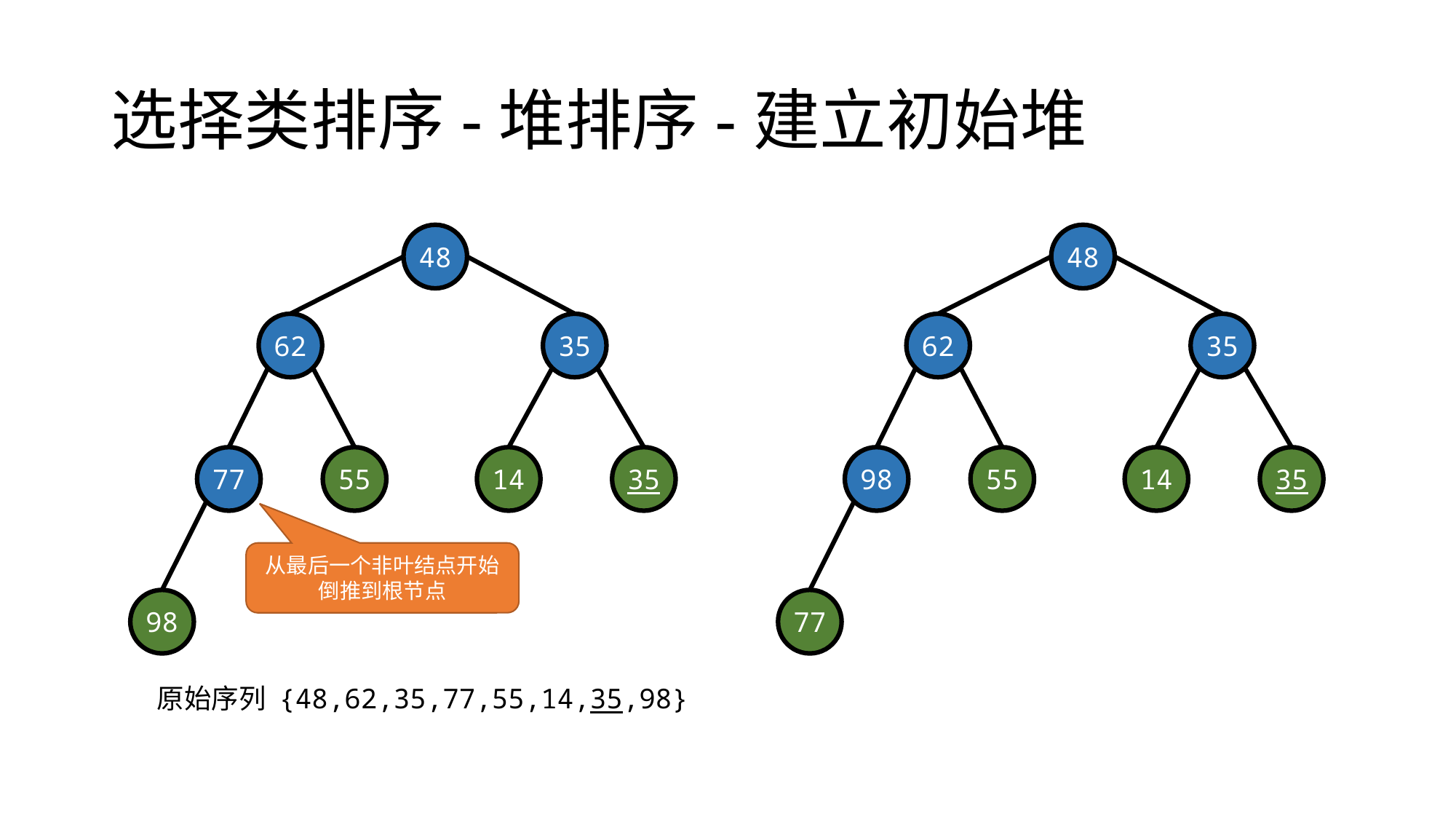

# 选择类排序-堆排序-建立初始堆
48
48
62
35
62
35
77
55
14
35
98
55
14
35
从最后一个非叶结点开始倒推到根节点
98
77
原始序列 {48,62,35,77,55,14,35,98}